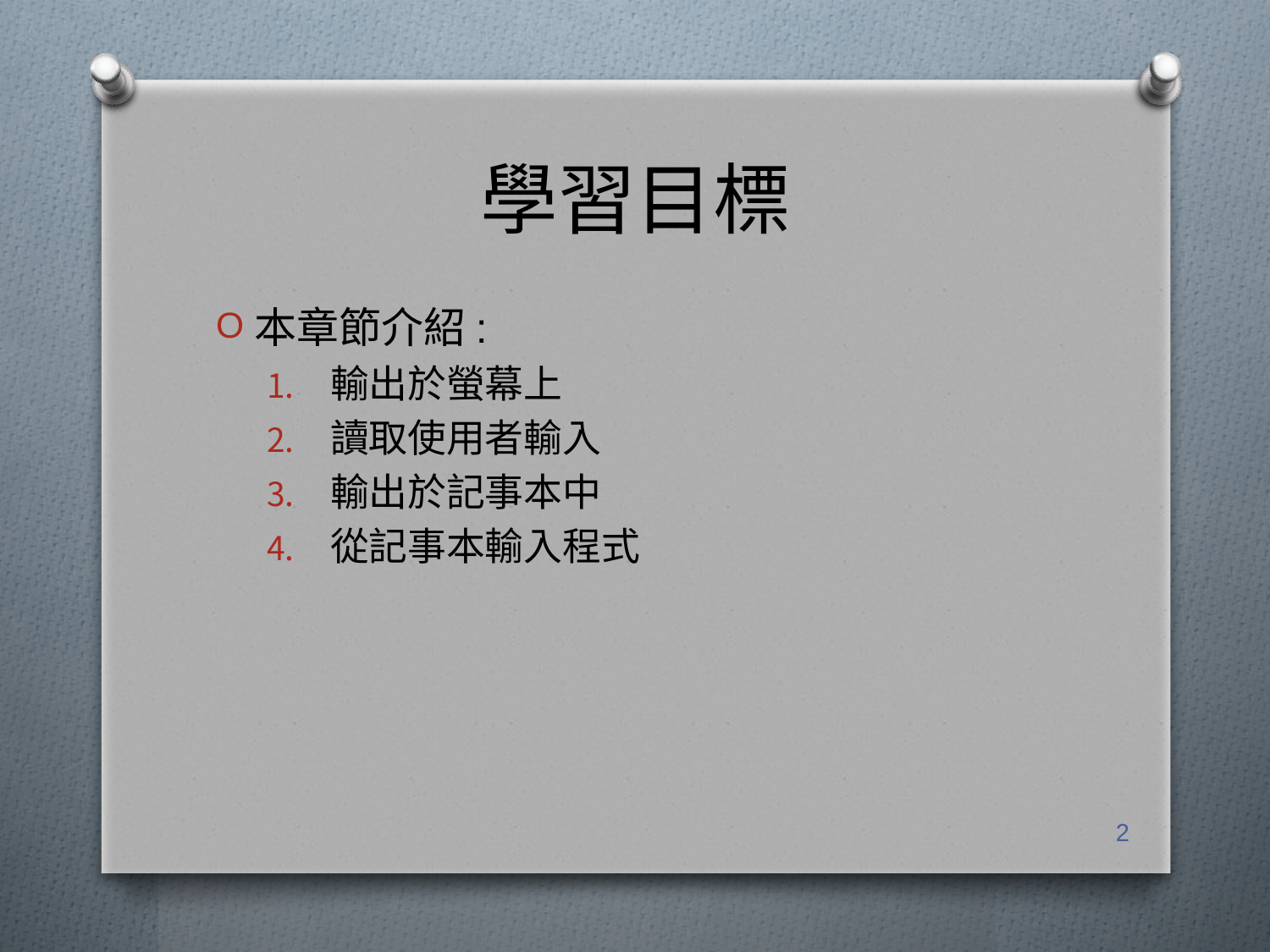

# 學習目標
本章節介紹:
輸出於螢幕上
讀取使用者輸入
輸出於記事本中
從記事本輸入程式
2